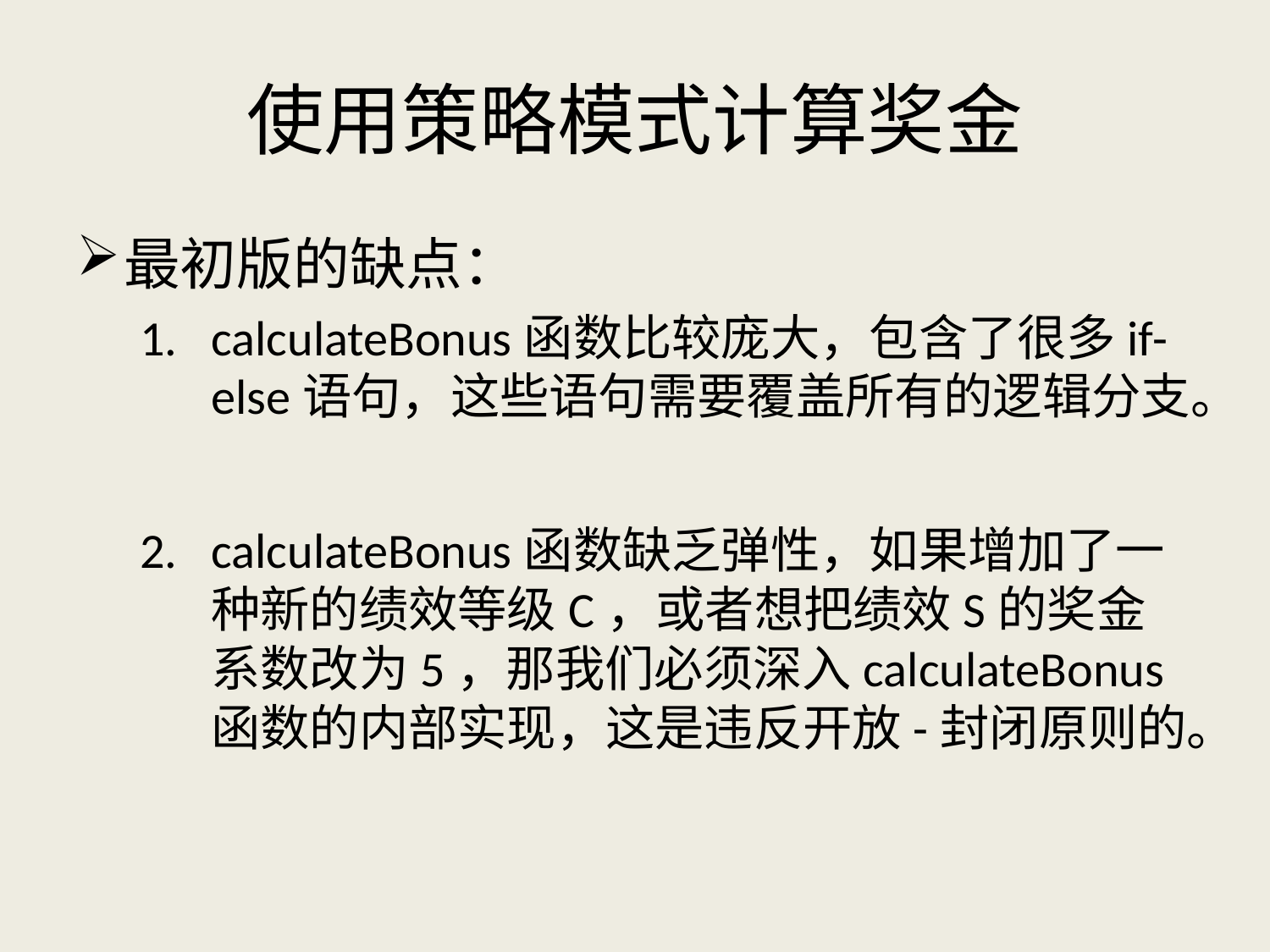

# 使用策略模式计算奖金
最初版的缺点：
calculateBonus函数比较庞大，包含了很多if-else语句，这些语句需要覆盖所有的逻辑分支。

calculateBonus函数缺乏弹性，如果增加了一种新的绩效等级C，或者想把绩效S的奖金系数改为5，那我们必须深入calculateBonus函数的内部实现，这是违反开放-封闭原则的。